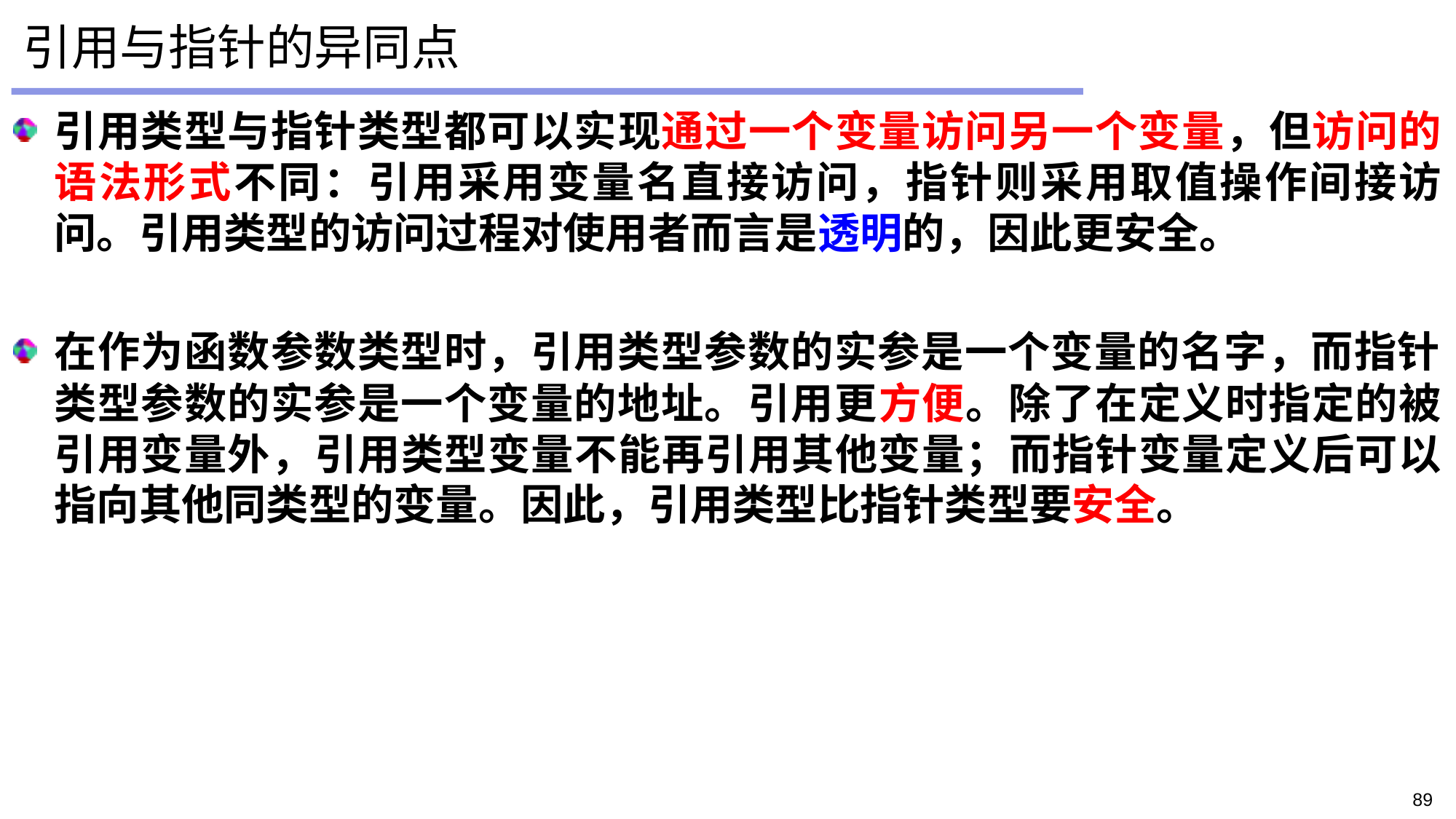

# 引用与指针的异同点
引用类型与指针类型都可以实现通过一个变量访问另一个变量，但访问的语法形式不同：引用采用变量名直接访问，指针则采用取值操作间接访问。引用类型的访问过程对使用者而言是透明的，因此更安全。

在作为函数参数类型时，引用类型参数的实参是一个变量的名字，而指针类型参数的实参是一个变量的地址。引用更方便。除了在定义时指定的被引用变量外，引用类型变量不能再引用其他变量；而指针变量定义后可以指向其他同类型的变量。因此，引用类型比指针类型要安全。
89